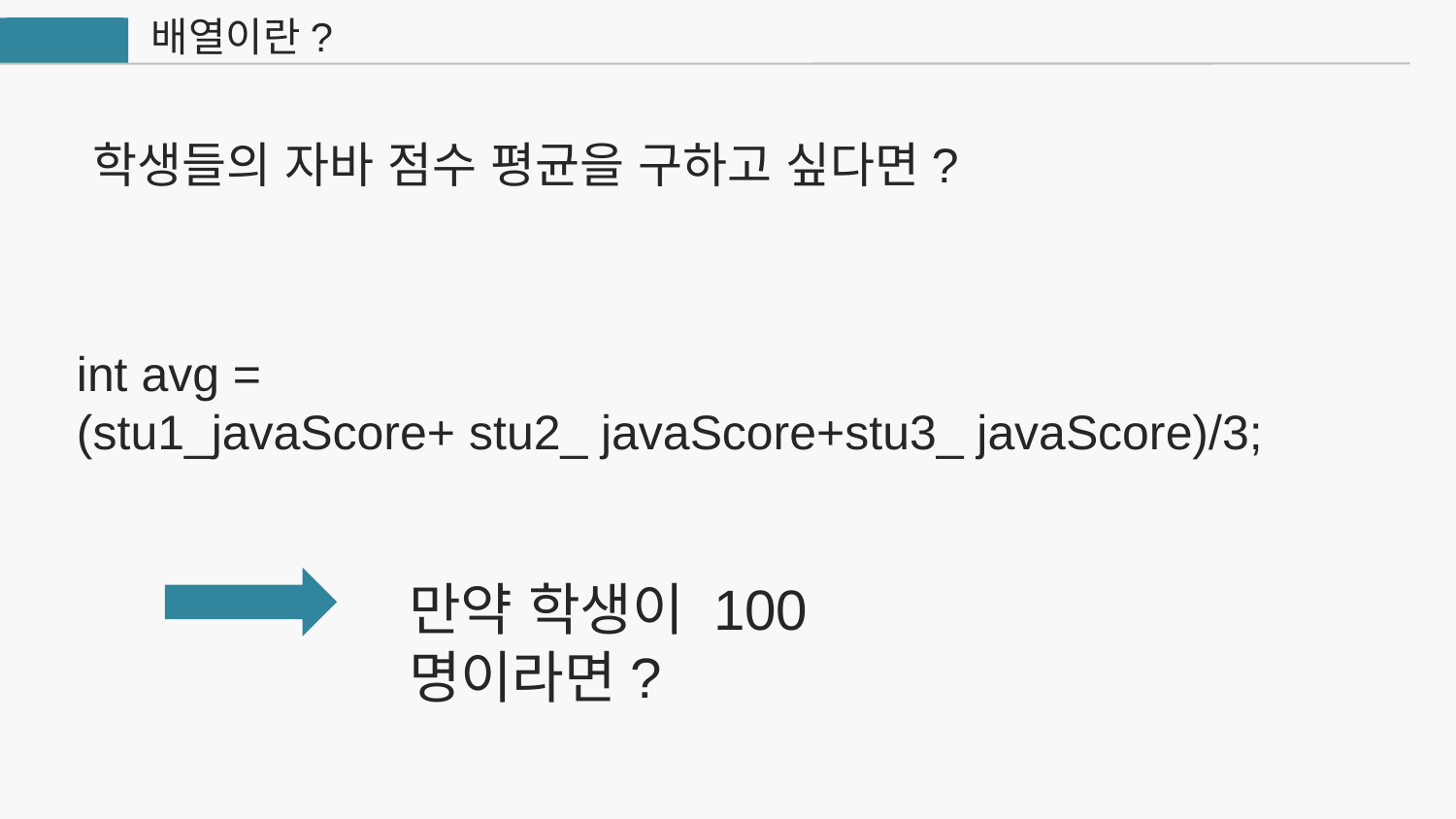

배열이란?

자바
학생들의 자바 점수 평균을 구하고 싶다면?
int avg =
(stu1_javaScore+ stu2_ javaScore+stu3_ javaScore)/3;
만약 학생이 100명이라면?